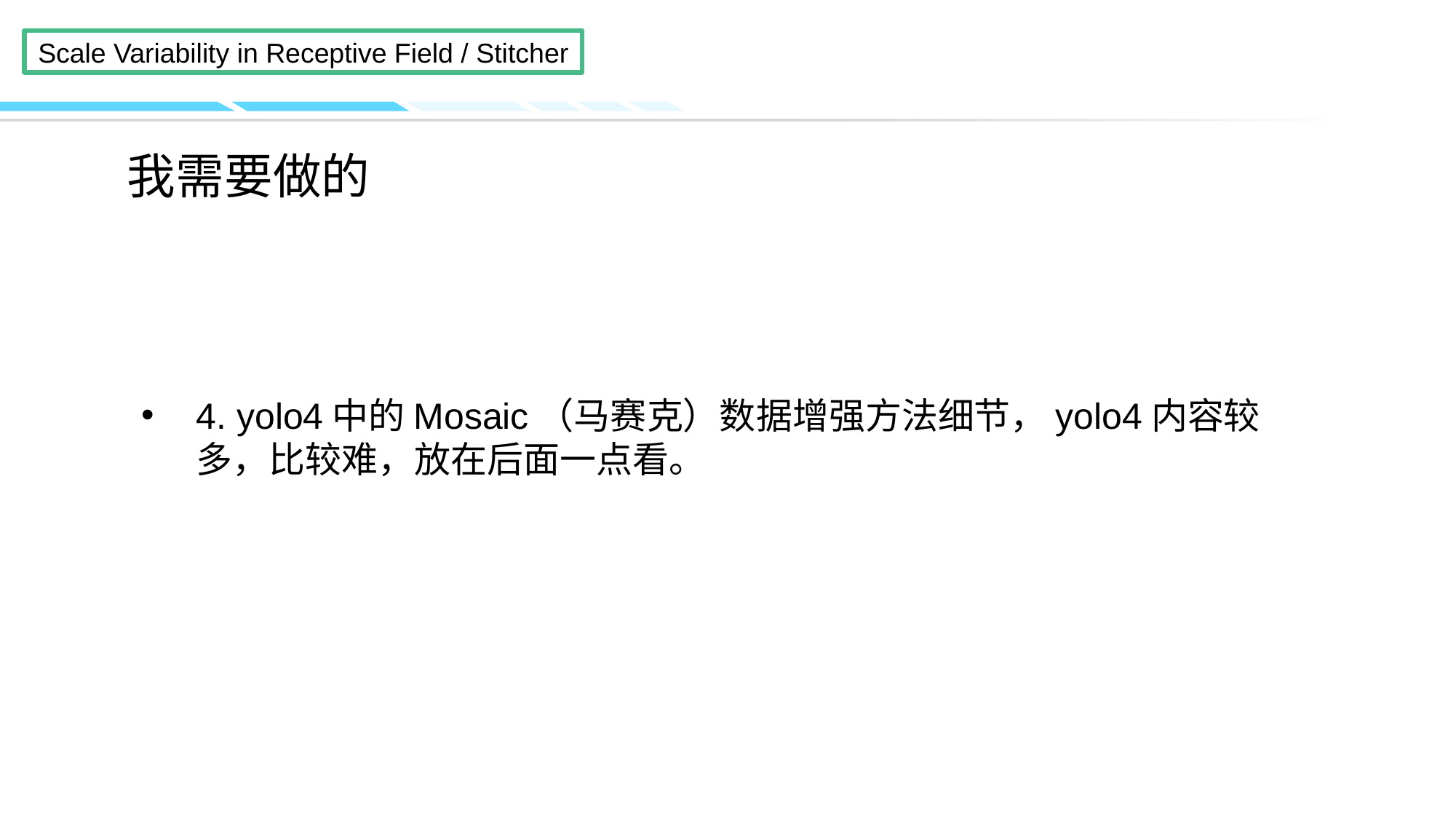

# 我需要做的
4. yolo4中的Mosaic（马赛克）数据增强方法细节，yolo4内容较多，比较难，放在后面一点看。